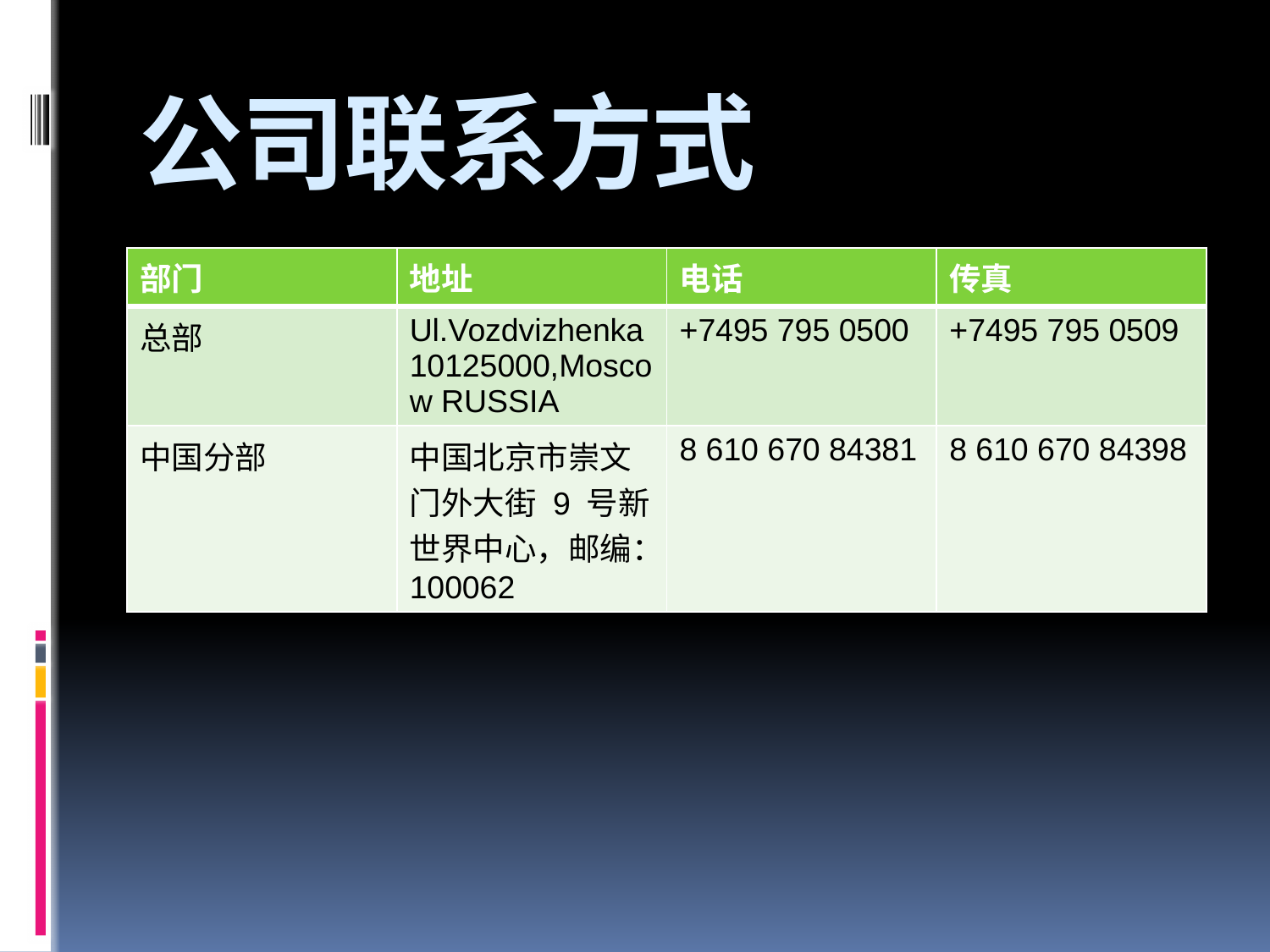

# 公司联系方式
| 部门 | 地址 | 电话 | 传真 |
| --- | --- | --- | --- |
| 总部 | Ul.Vozdvizhenka 10125000,Moscow RUSSIA | +7495 795 0500 | +7495 795 0509 |
| 中国分部 | 中国北京市崇文门外大街 9 号新世界中心，邮编：100062 | 8 610 670 84381 | 8 610 670 84398 |